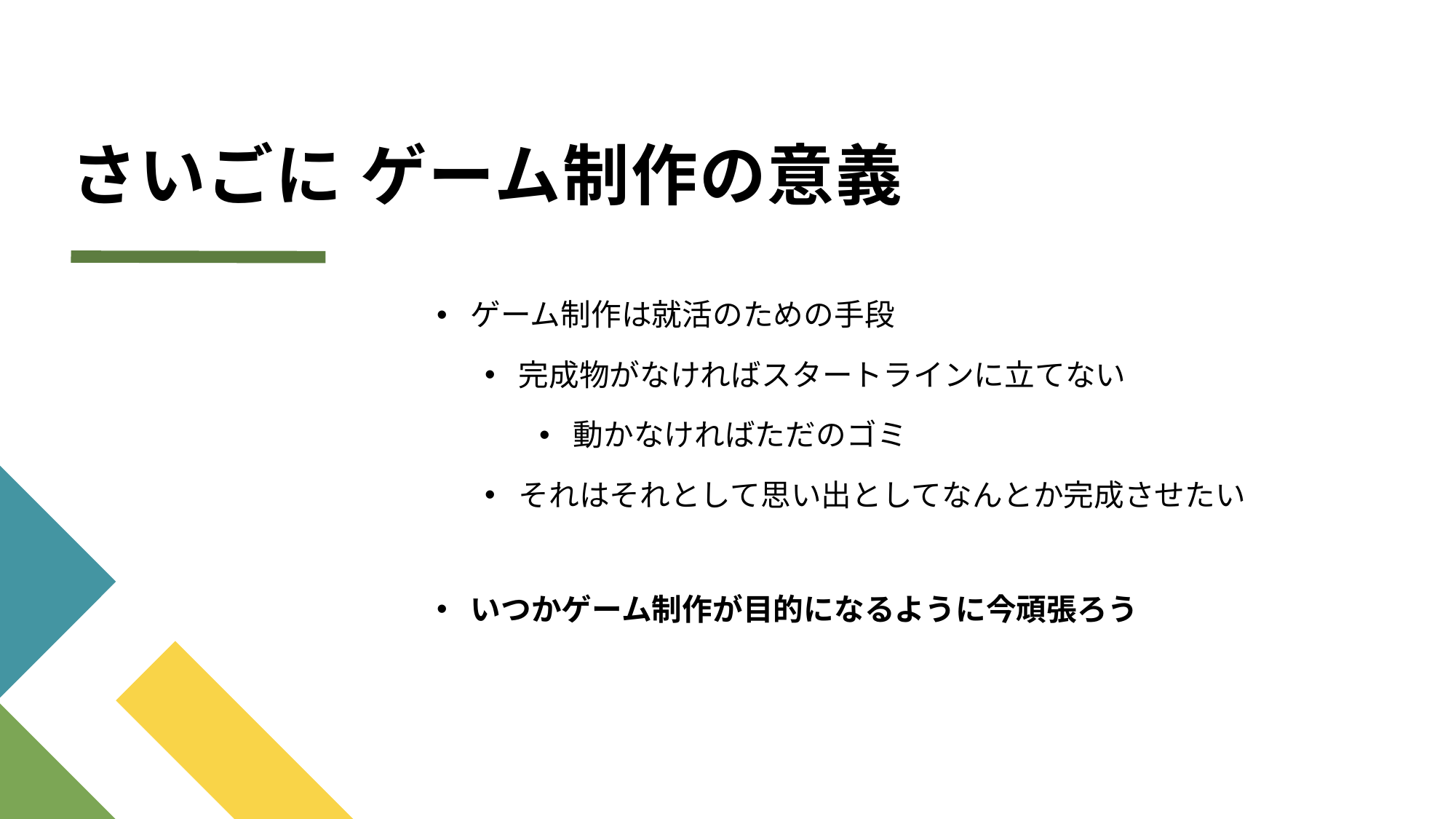

# さいごに ゲーム制作の意義
ゲーム制作は就活のための手段
完成物がなければスタートラインに立てない
動かなければただのゴミ
それはそれとして思い出としてなんとか完成させたい

いつかゲーム制作が目的になるように今頑張ろう